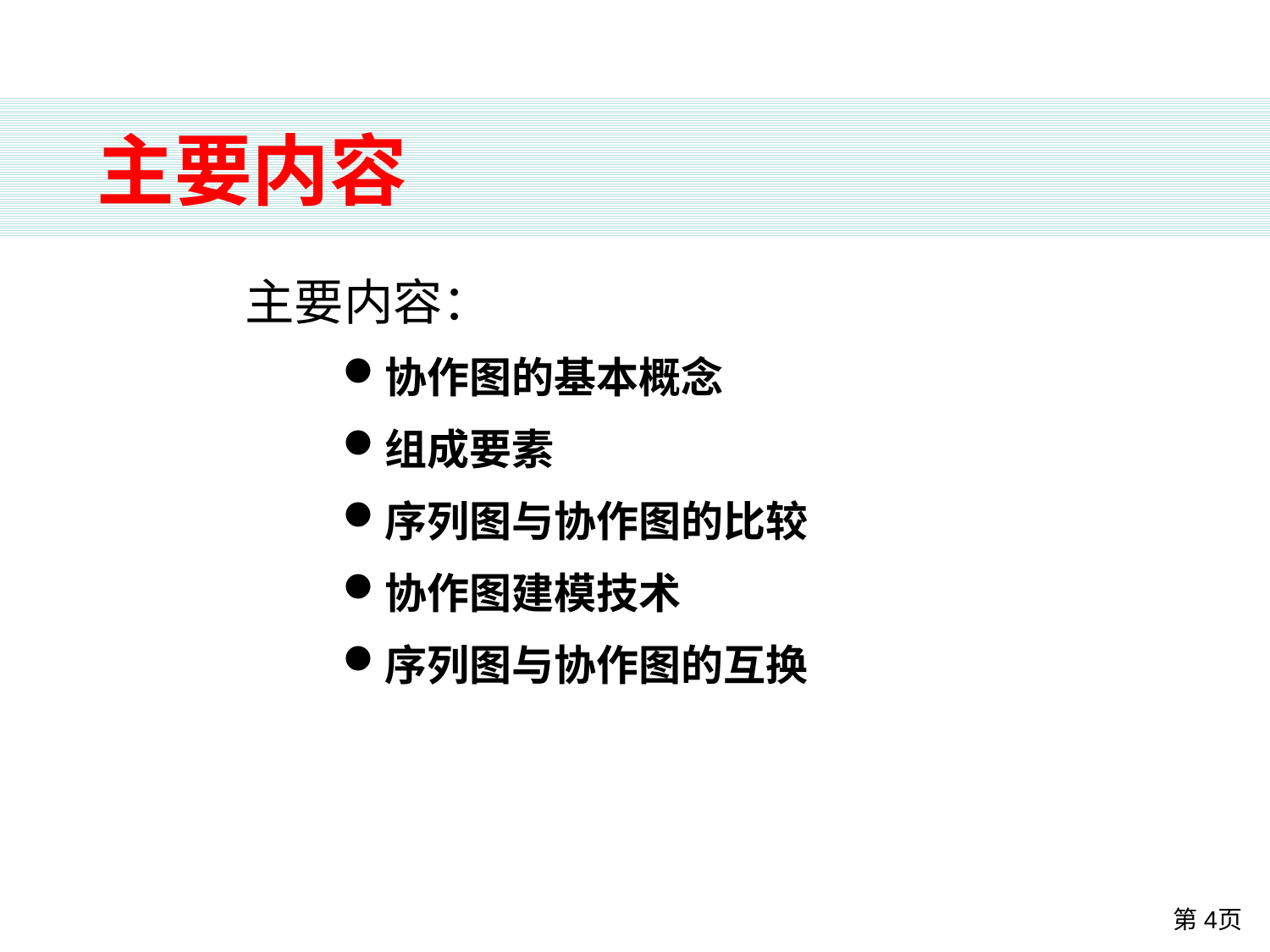

主要内容
主要内容：
协作图的基本概念
组成要素
序列图与协作图的比较
协作图建模技术
序列图与协作图的互换
第4页